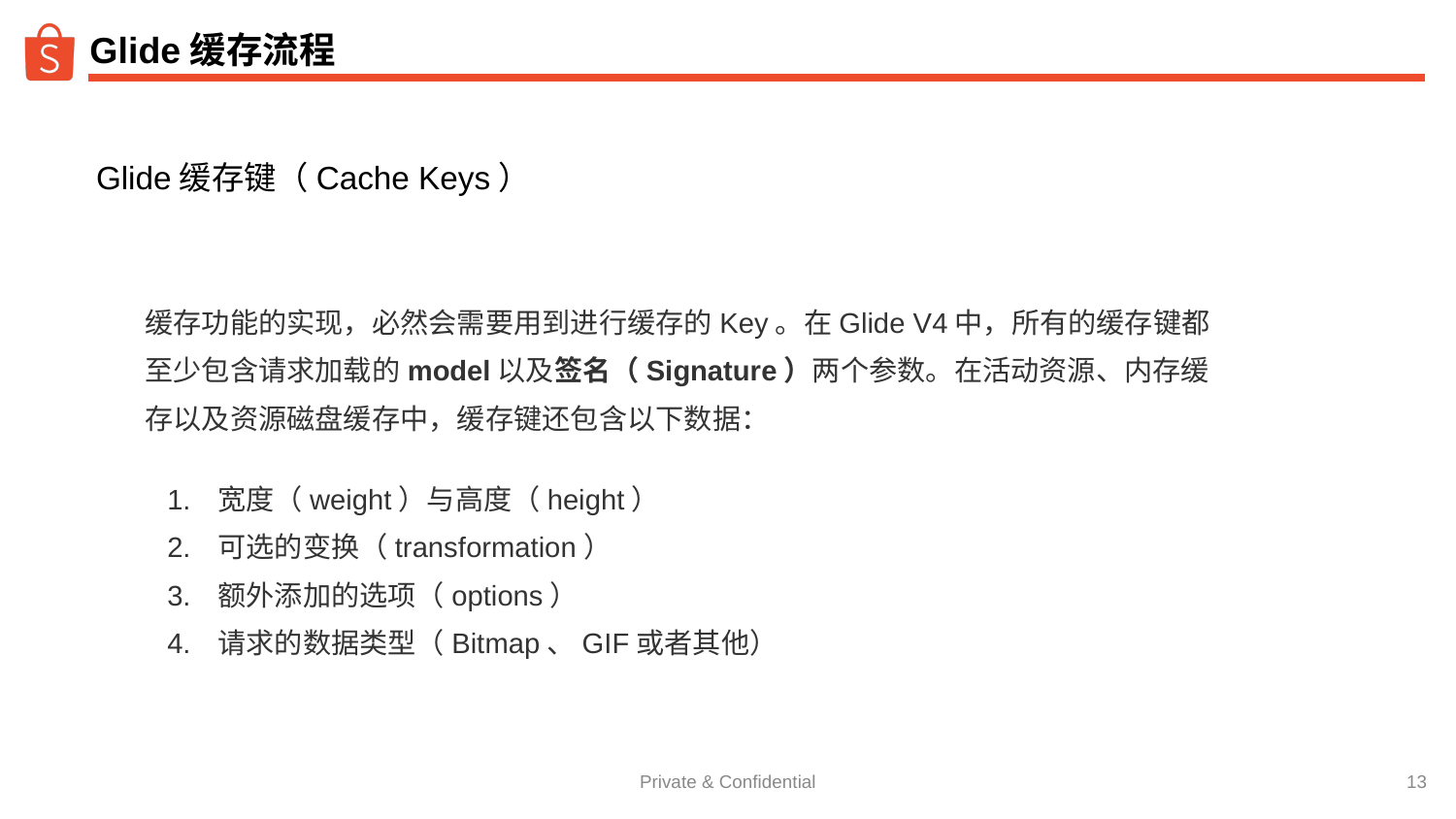

# Glide缓存流程
Glide缓存键（Cache Keys）
缓存功能的实现，必然会需要用到进行缓存的Key。在Glide V4中，所有的缓存键都至少包含请求加载的model以及签名（Signature）两个参数。在活动资源、内存缓存以及资源磁盘缓存中，缓存键还包含以下数据：
宽度（weight）与高度（height）
可选的变换（transformation）
额外添加的选项（options）
请求的数据类型（Bitmap、GIF或者其他）
13